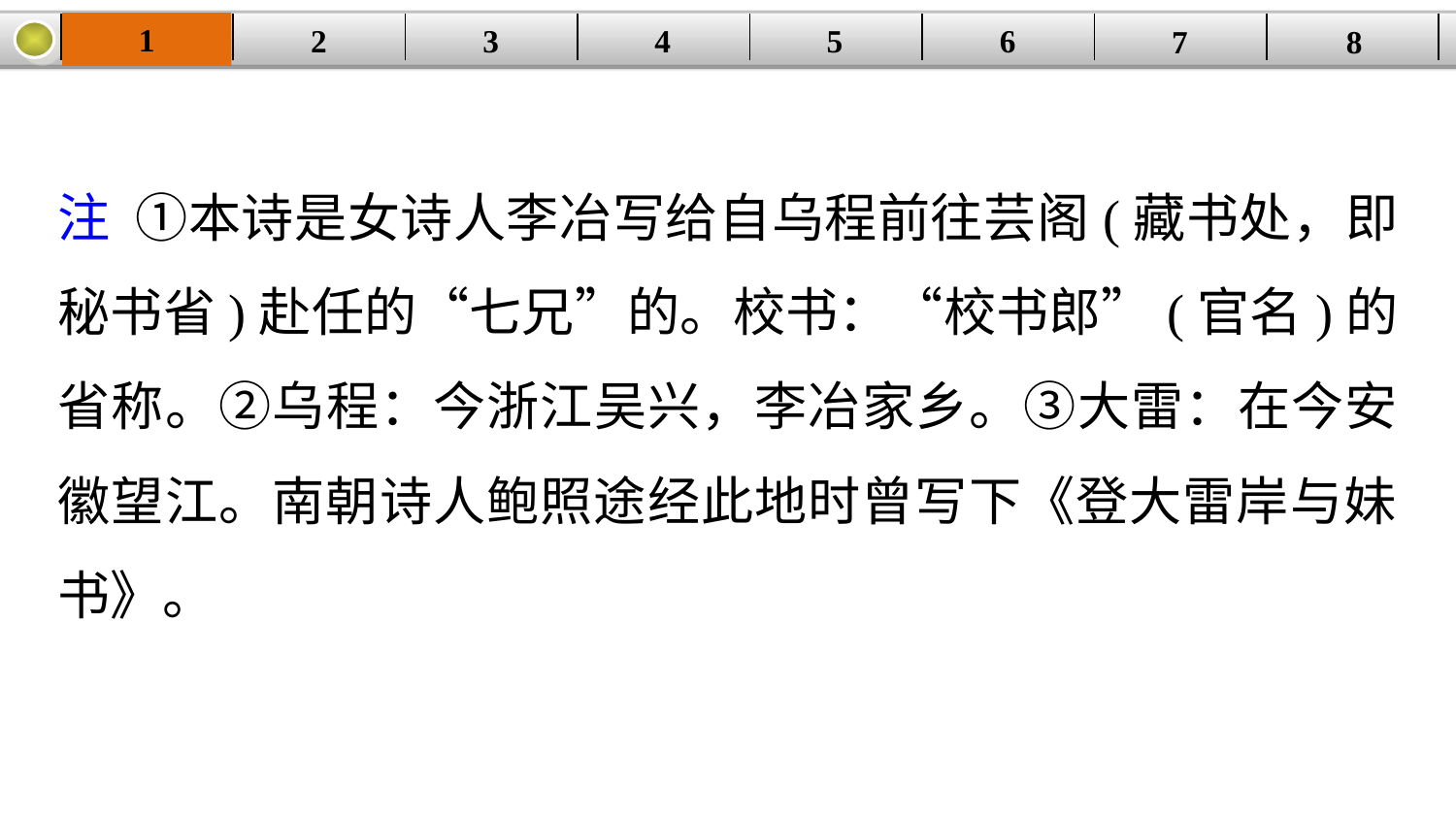

1
2
3
4
|  |  |  |  |  |  |  |  |
| --- | --- | --- | --- | --- | --- | --- | --- |
5
6
7
8

注  ①本诗是女诗人李冶写给自乌程前往芸阁(藏书处，即秘书省)赴任的“七兄”的。校书：“校书郎”(官名)的省称。②乌程：今浙江吴兴，李冶家乡。③大雷：在今安徽望江。南朝诗人鲍照途经此地时曾写下《登大雷岸与妹书》。